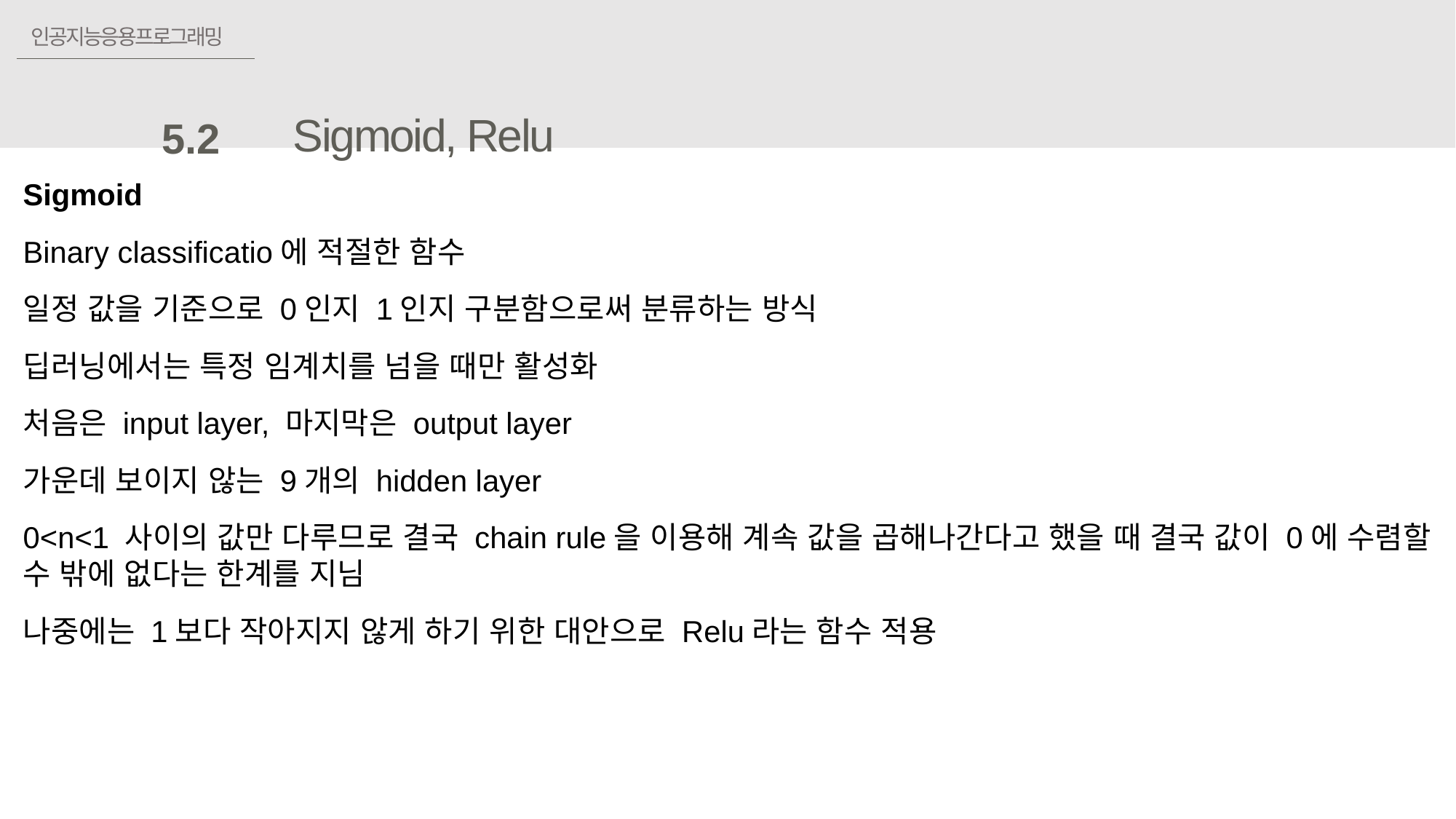

인공지능응용프로그래밍
# 5.2	 Sigmoid, Relu

Sigmoid
Binary classificatio에 적절한 함수
일정 값을 기준으로 0인지 1인지 구분함으로써 분류하는 방식
딥러닝에서는 특정 임계치를 넘을 때만 활성화
처음은 input layer, 마지막은 output layer
가운데 보이지 않는 9개의 hidden layer
0<n<1 사이의 값만 다루므로 결국 chain rule을 이용해 계속 값을 곱해나간다고 했을 때 결국 값이 0에 수렴할 수 밖에 없다는 한계를 지님
나중에는 1보다 작아지지 않게 하기 위한 대안으로 Relu라는 함수 적용